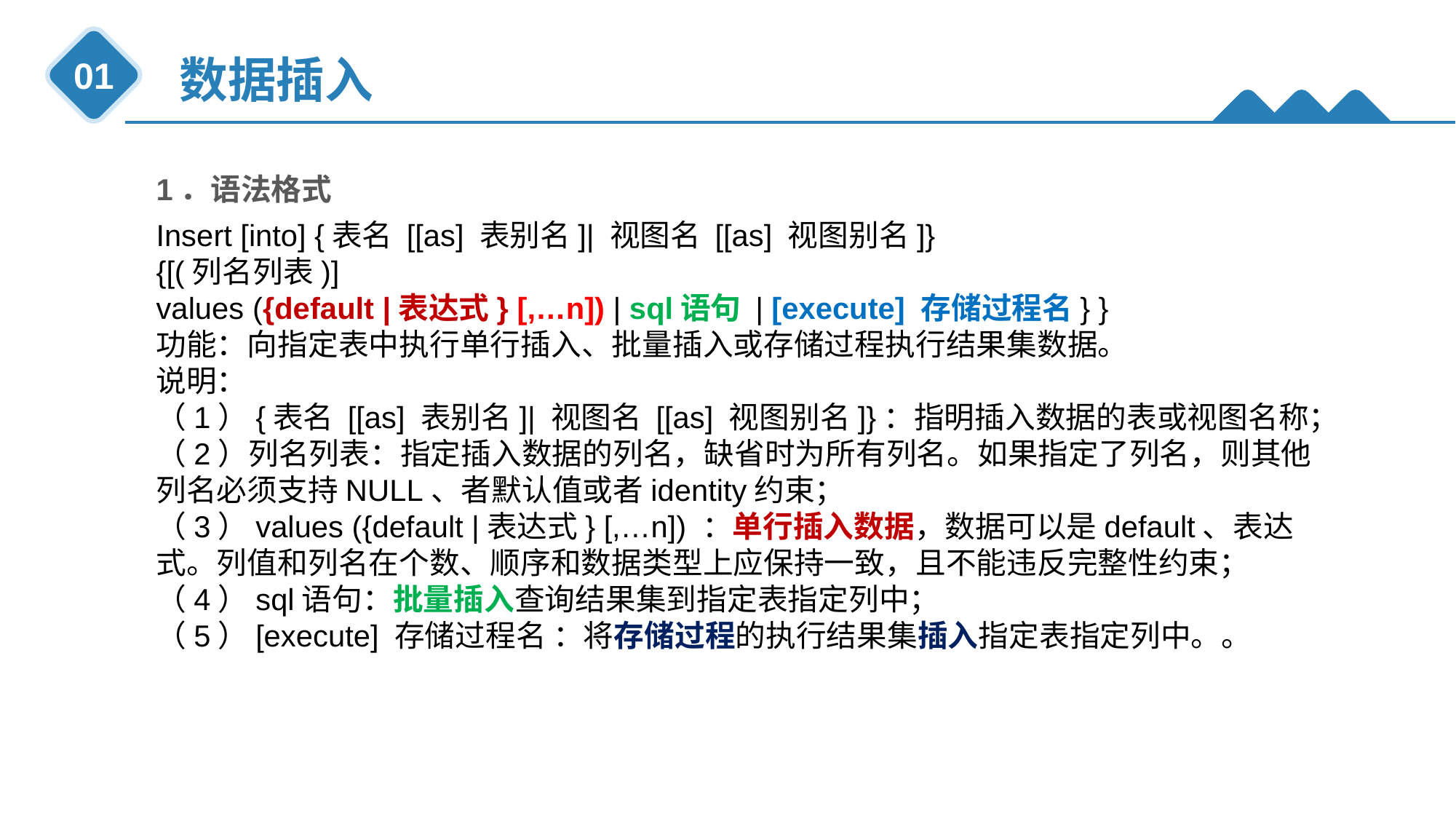

数据插入
01

1．语法格式
Insert [into] {表名 [[as] 表别名]| 视图名 [[as] 视图别名]}
{[(列名列表)]
values ({default |表达式} [,…n]) | sql语句 | [execute] 存储过程名} }
功能：向指定表中执行单行插入、批量插入或存储过程执行结果集数据。
说明：
（1）{表名 [[as] 表别名]| 视图名 [[as] 视图别名]}：指明插入数据的表或视图名称；
（2）列名列表：指定插入数据的列名，缺省时为所有列名。如果指定了列名，则其他列名必须支持NULL、者默认值或者identity约束；
（3）values ({default |表达式} [,…n]) ：单行插入数据，数据可以是default、表达式。列值和列名在个数、顺序和数据类型上应保持一致，且不能违反完整性约束；
（4）sql语句：批量插入查询结果集到指定表指定列中；
（5）[execute] 存储过程名 ：将存储过程的执行结果集插入指定表指定列中。。